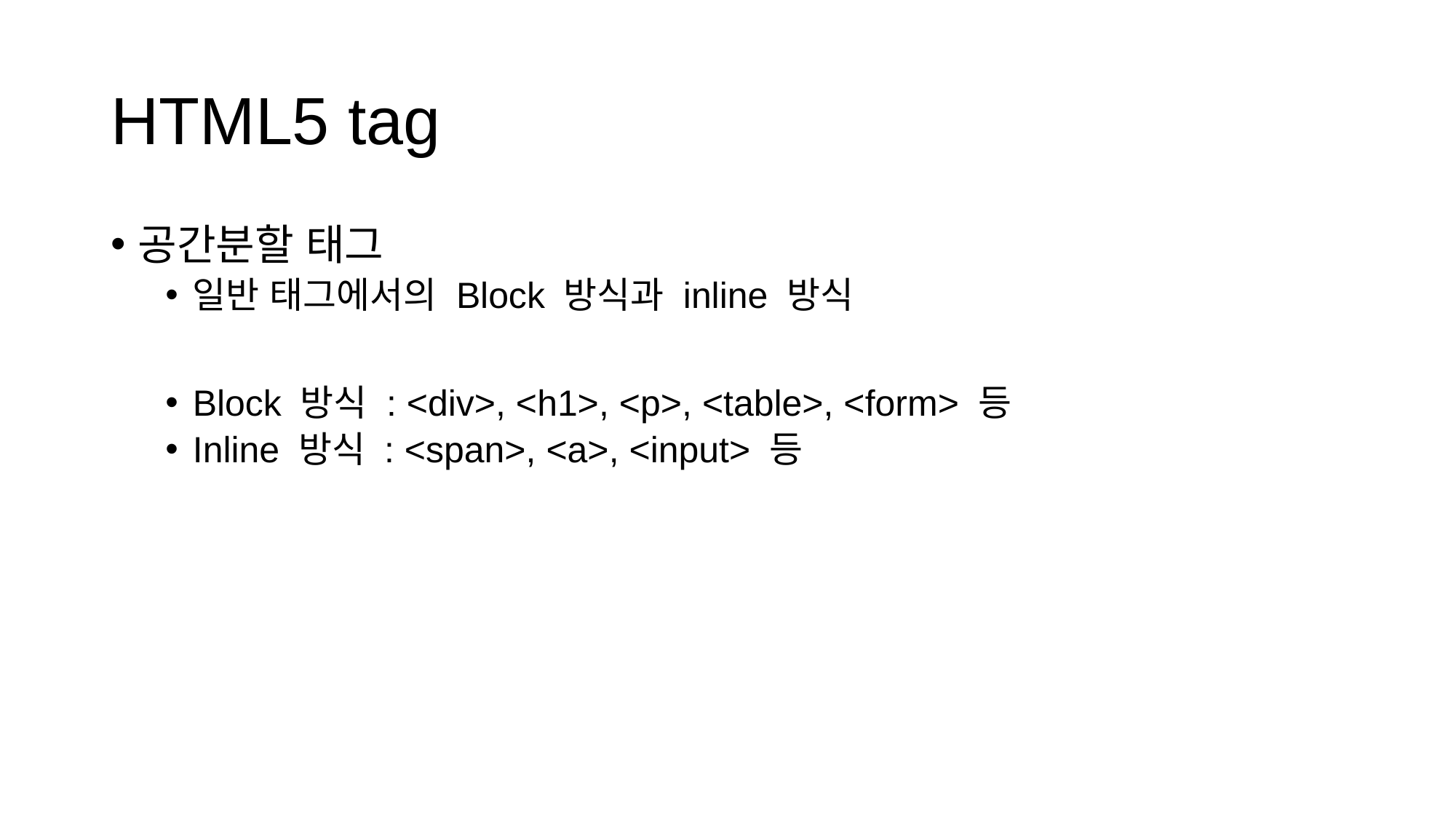

# HTML5 tag
공간분할 태그
일반 태그에서의 Block 방식과 inline 방식

Block 방식 : <div>, <h1>, <p>, <table>, <form> 등
Inline 방식 : <span>, <a>, <input> 등